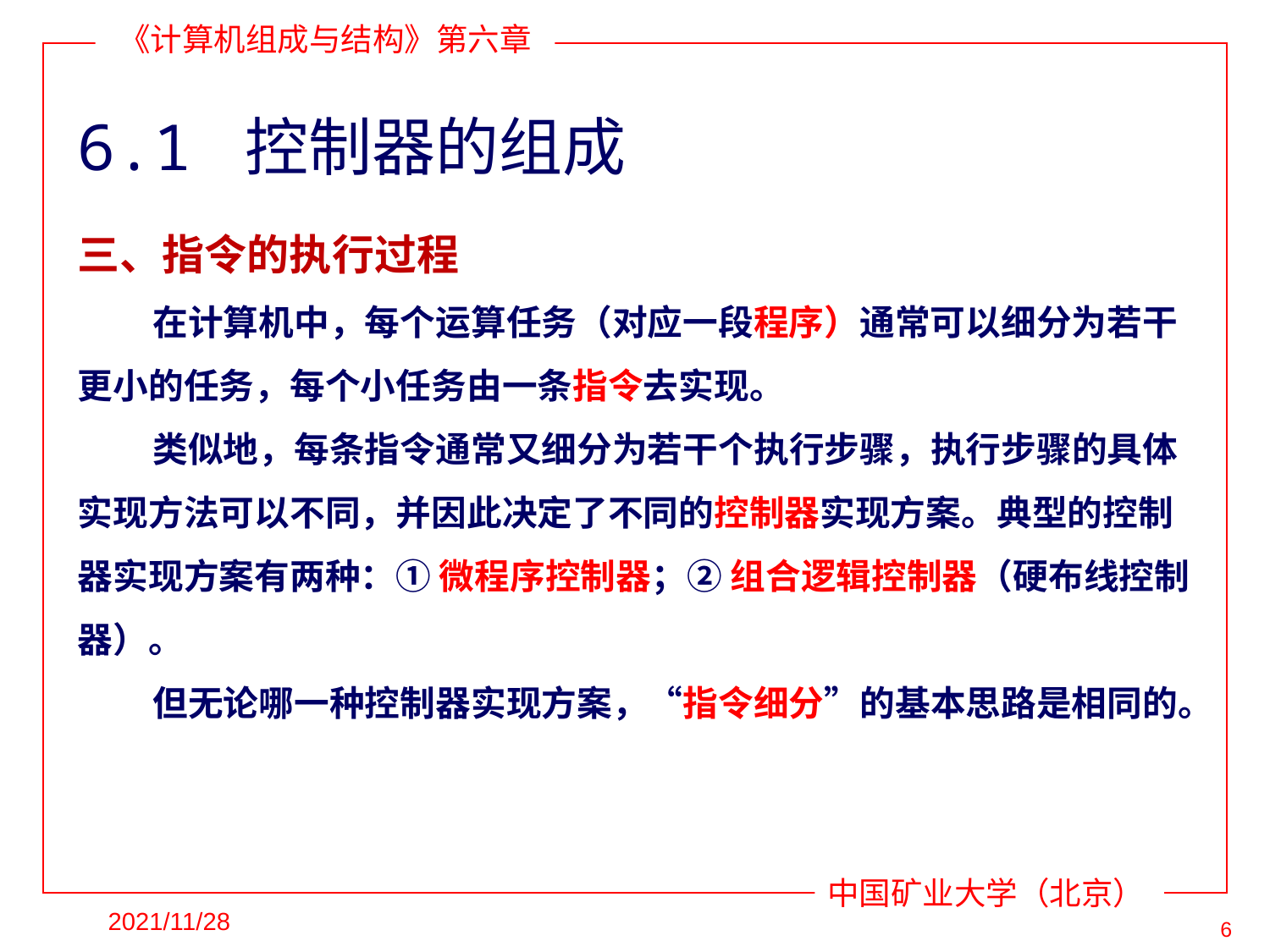

# 6.1 控制器的组成
三、指令的执行过程
在计算机中，每个运算任务（对应一段程序）通常可以细分为若干更小的任务，每个小任务由一条指令去实现。
类似地，每条指令通常又细分为若干个执行步骤，执行步骤的具体实现方法可以不同，并因此决定了不同的控制器实现方案。典型的控制器实现方案有两种：① 微程序控制器；② 组合逻辑控制器（硬布线控制器）。
但无论哪一种控制器实现方案，“指令细分”的基本思路是相同的。

2021/11/28